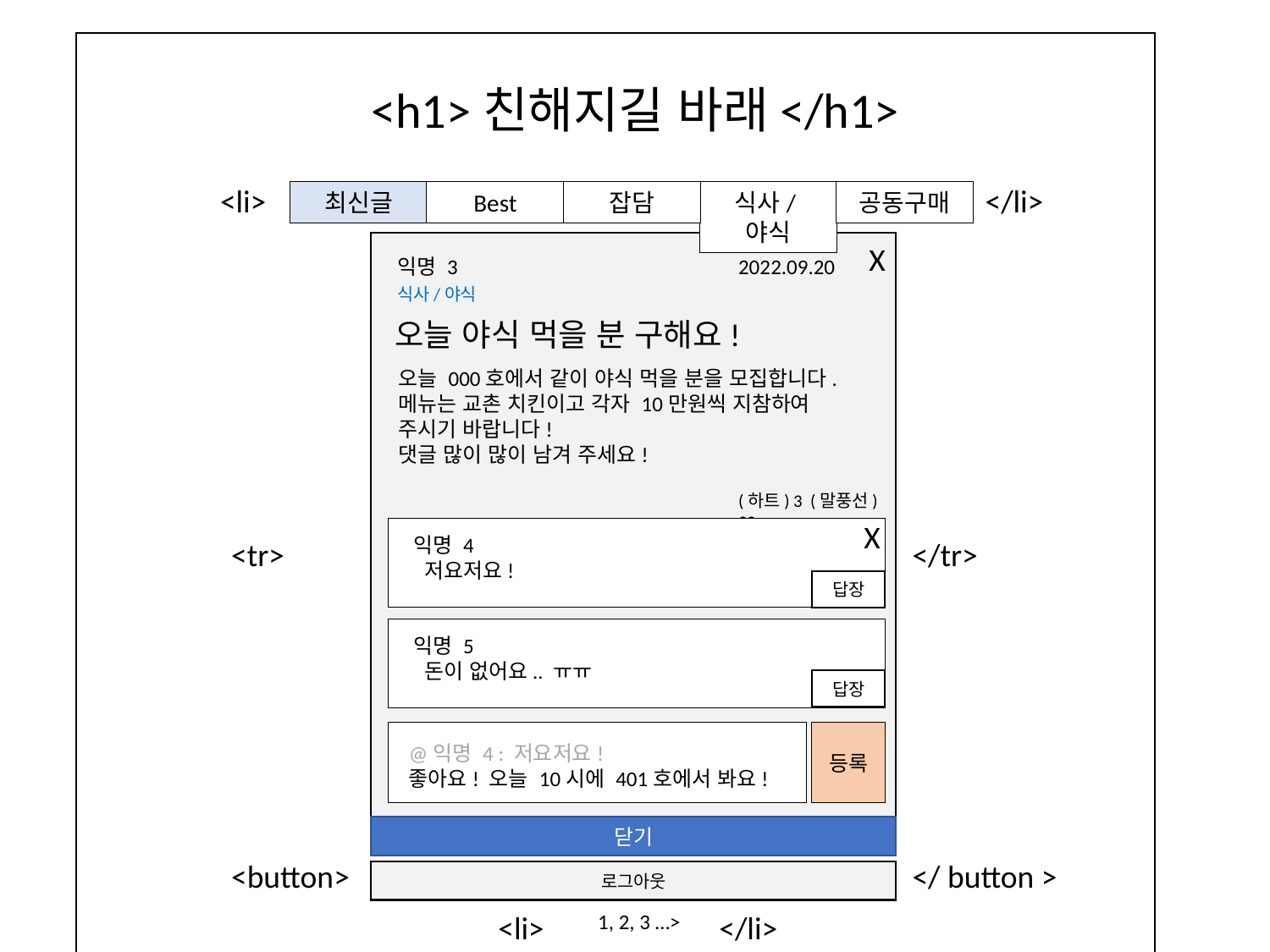

<h1>친해지길 바래</h1>
<li>
</li>
최신글
Best
잡담
식사/야식
공동구매

X
익명 3
2022.09.20
식사/야식
오늘 야식 먹을 분 구해요!
오늘 000호에서 같이 야식 먹을 분을 모집합니다. 메뉴는 교촌 치킨이고 각자 10만원씩 지참하여 주시기 바랍니다!
댓글 많이 많이 남겨 주세요!
(하트) 3  (말풍선) 20
X

익명 4
 저요저요!
<tr>
</tr>
답장

익명 5
 돈이 없어요.. ㅠㅠ
답장

등록
@익명 4 : 저요저요!
좋아요! 오늘 10시에 401호에서 봐요!
닫기
<button>
</ button >
로그아웃
<li>
</li>
1, 2, 3 …>